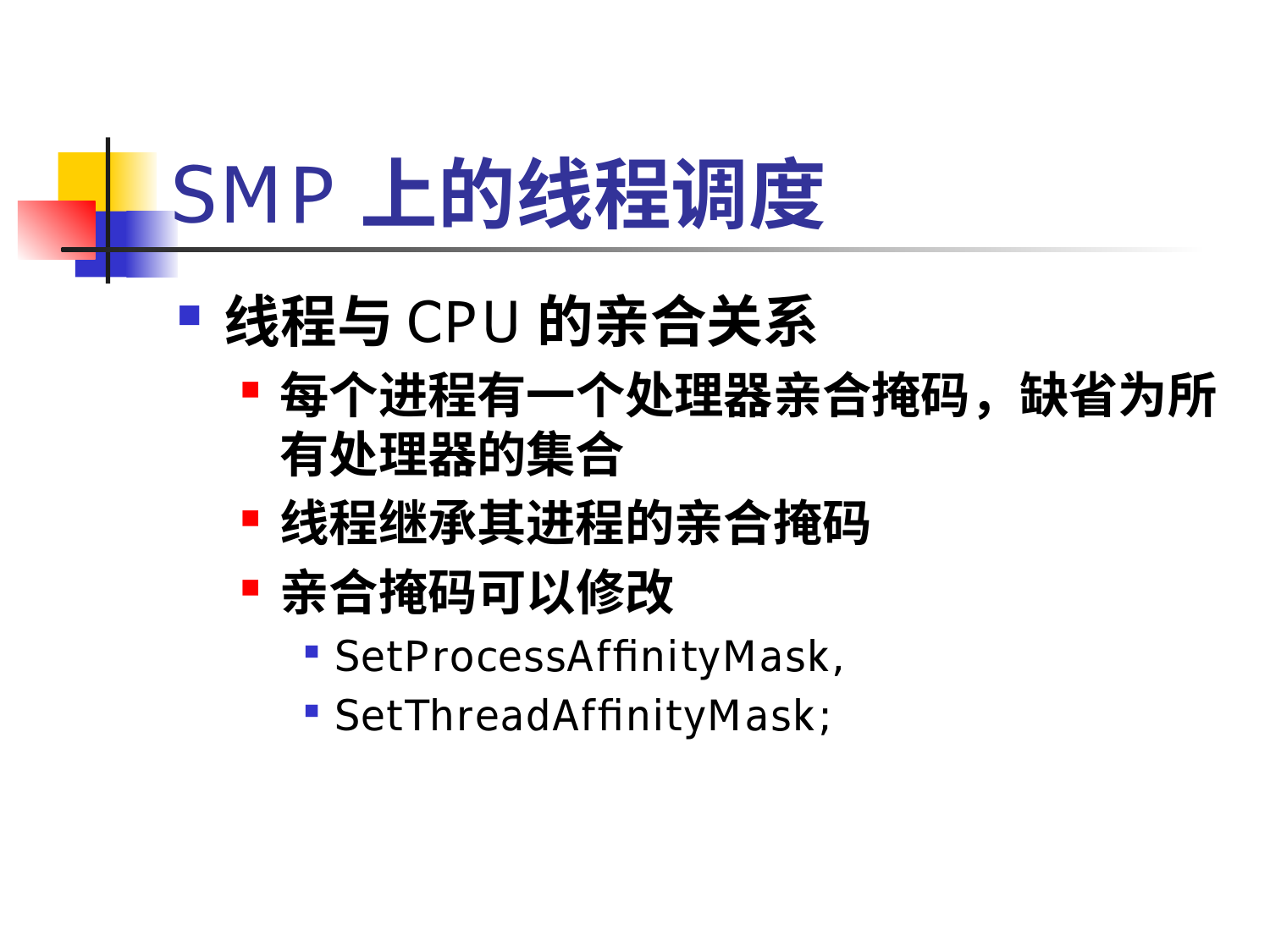

# SMP上的线程调度
线程与CPU的亲合关系
每个进程有一个处理器亲合掩码，缺省为所有处理器的集合
线程继承其进程的亲合掩码
亲合掩码可以修改
SetProcessAffinityMask,
SetThreadAffinityMask;